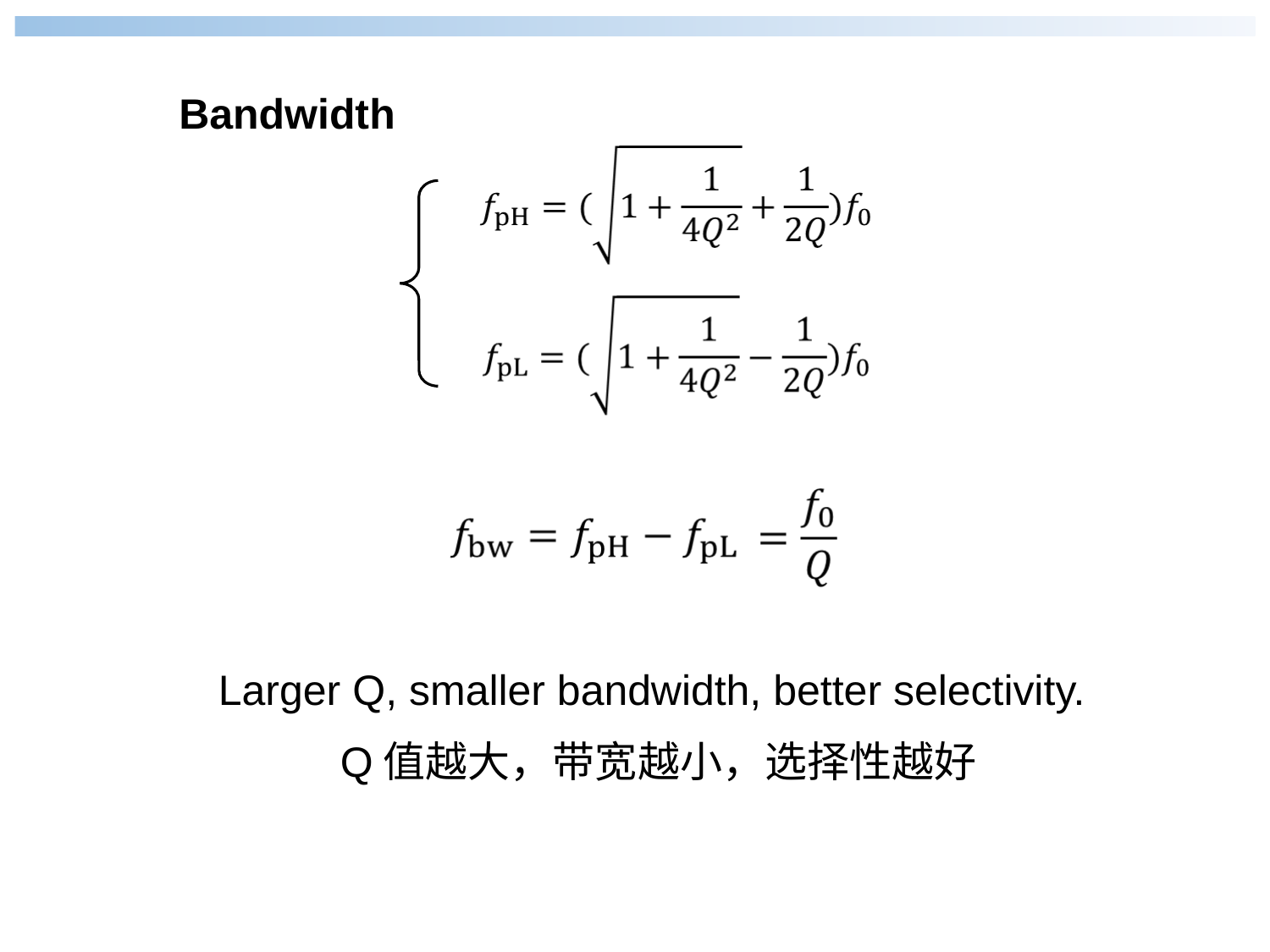

Bandwidth

Larger Q, smaller bandwidth, better selectivity.
Q值越大，带宽越小，选择性越好